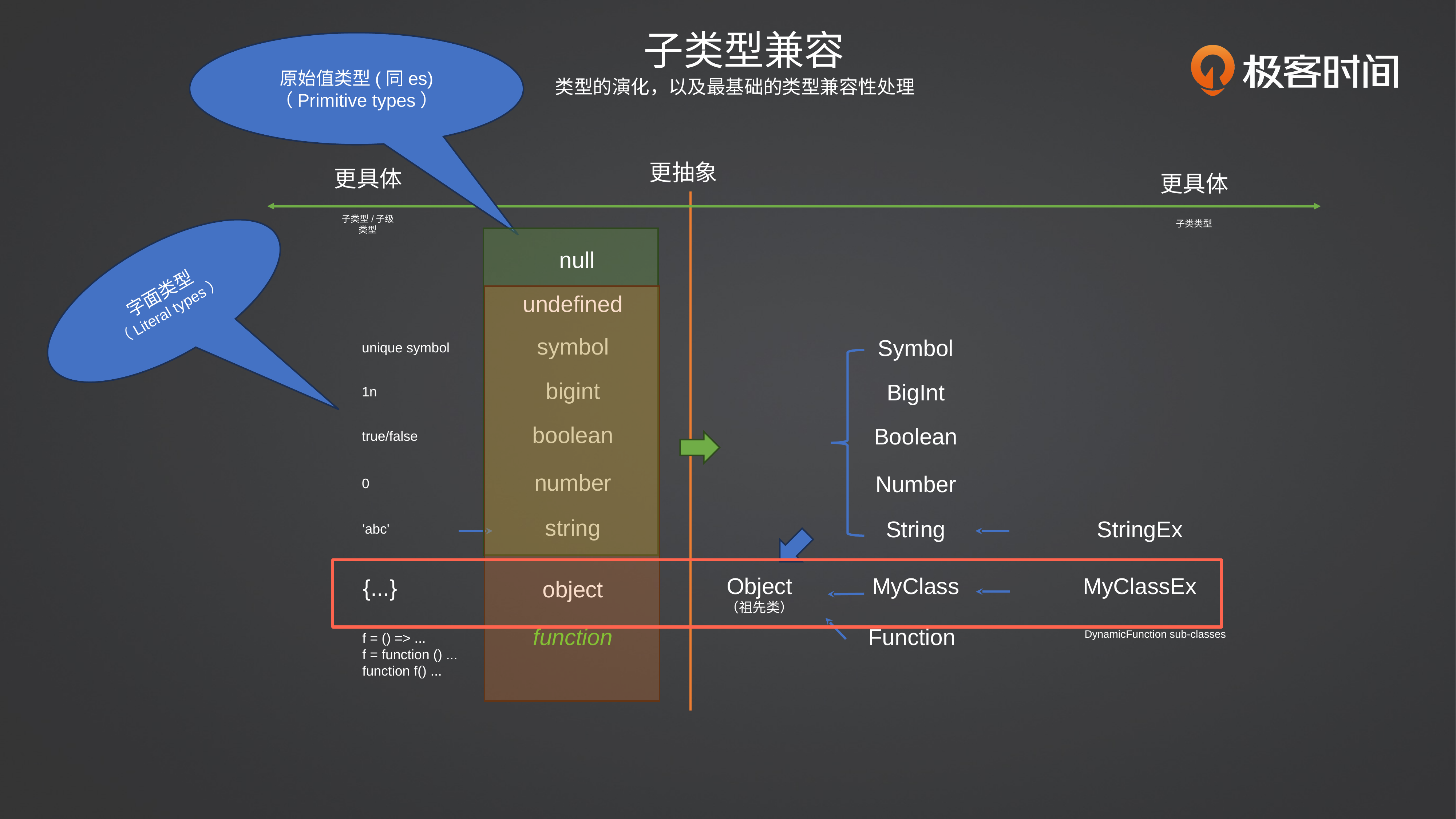

子类型兼容

原始值类型(同es)
（Primitive types）
类型的演化，以及最基础的类型兼容性处理
更抽象
更具体

子类型/子级类型
symbol
Symbol
unique symbol
bigint
BigInt
1n
boolean
Boolean
true/false
number
Number
0

string
String
StringEx
'abc'

Object
（祖先类）
MyClass
MyClassEx

更具体

子类类型

字面类型
（Literal types）

null
undefined

{...}
object
function
Function

DynamicFunction sub-classes
f = () => ...
f = function () ...
function f() ...